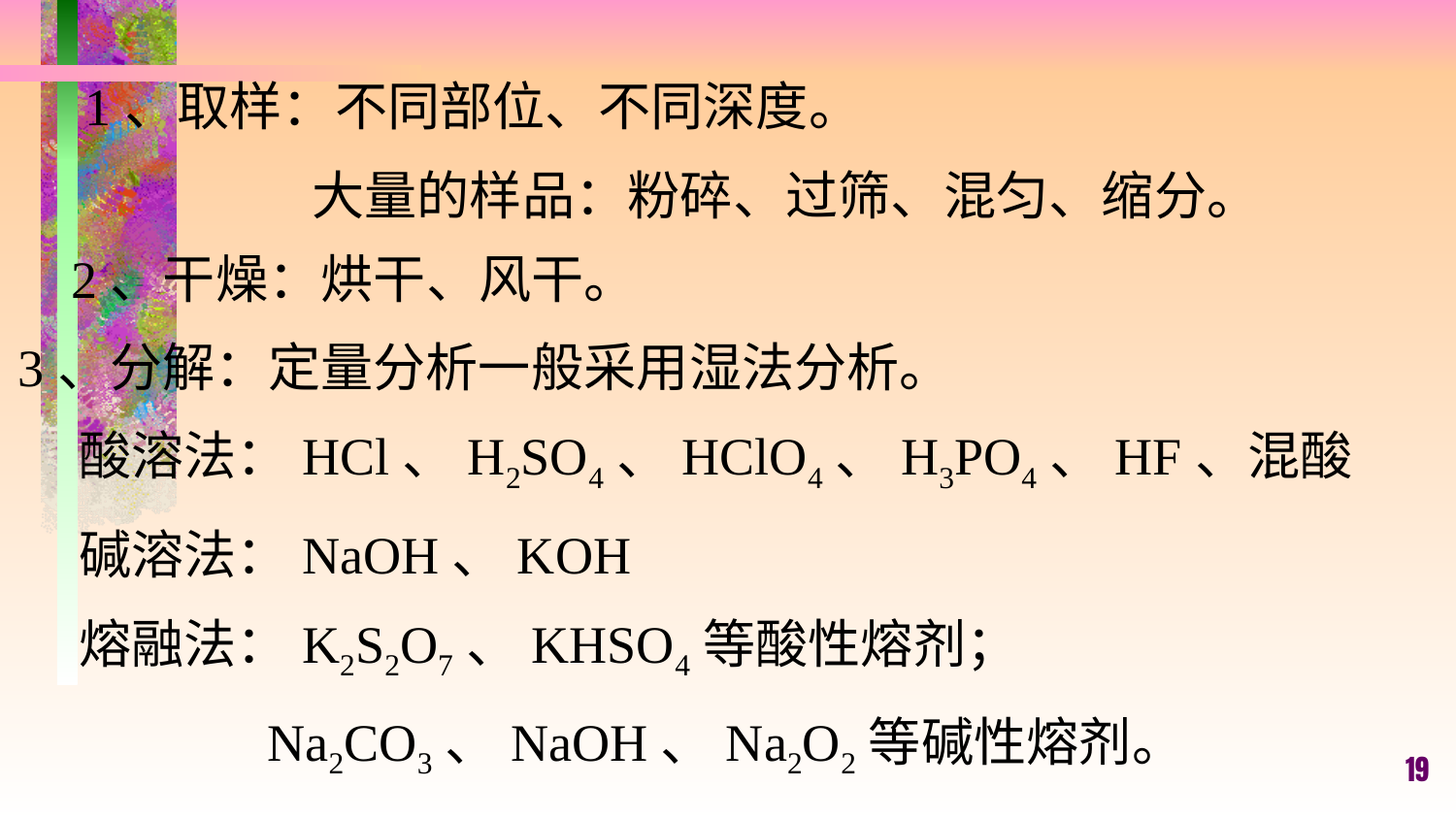

1、取样：不同部位、不同深度。
                  大量的样品：粉碎、过筛、混匀、缩分。
2、干燥：烘干、风干。
3、分解：定量分析一般采用湿法分析。
    酸溶法：HCl、H2SO4、HClO4、H3PO4、HF、混酸
    碱溶法：NaOH、KOH
    熔融法：K2S2O7、KHSO4等酸性熔剂；
                   Na2CO3、NaOH、Na2O2等碱性熔剂。
19